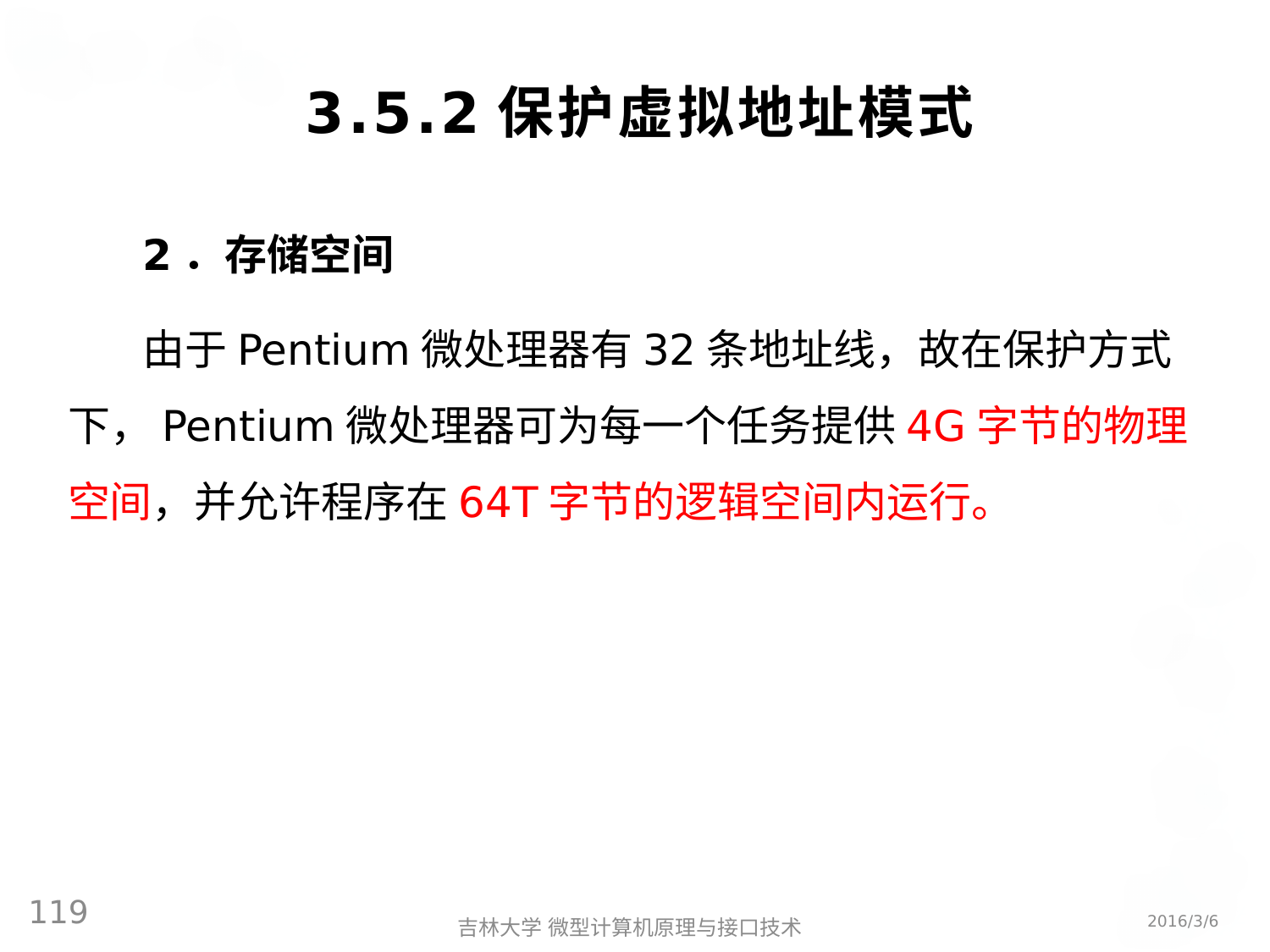

# 3.5.2保护虚拟地址模式
2．存储空间
由于Pentium微处理器有32条地址线，故在保护方式下，Pentium微处理器可为每一个任务提供4G字节的物理空间，并允许程序在64T字节的逻辑空间内运行。

119
2016/3/6
吉林大学 微型计算机原理与接口技术